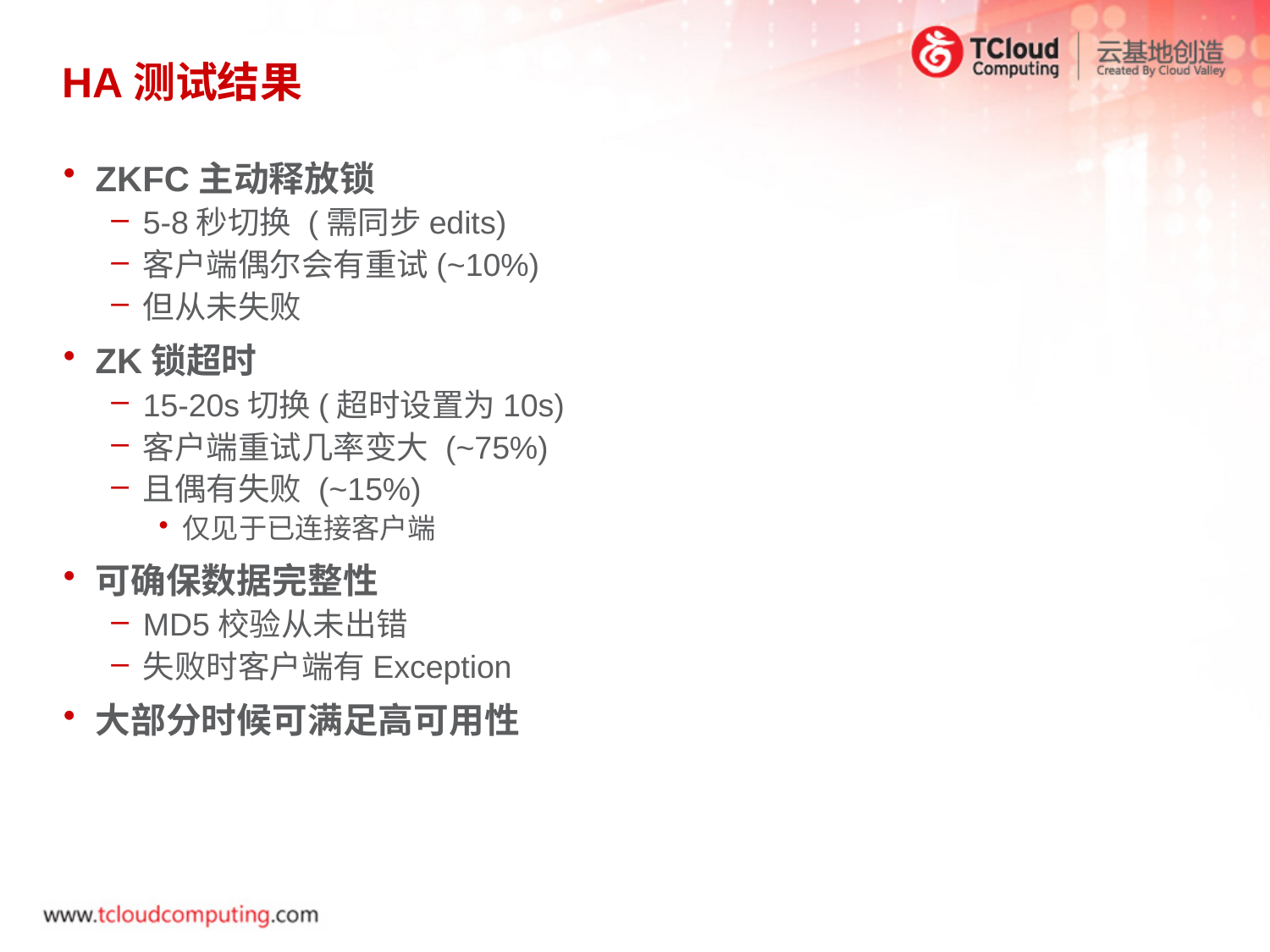

# HA测试结果
ZKFC主动释放锁
5-8秒切换 (需同步edits)
客户端偶尔会有重试(~10%)
但从未失败
ZK锁超时
15-20s切换(超时设置为10s)
客户端重试几率变大 (~75%)
且偶有失败 (~15%)
仅见于已连接客户端
可确保数据完整性
MD5校验从未出错
失败时客户端有Exception
大部分时候可满足高可用性